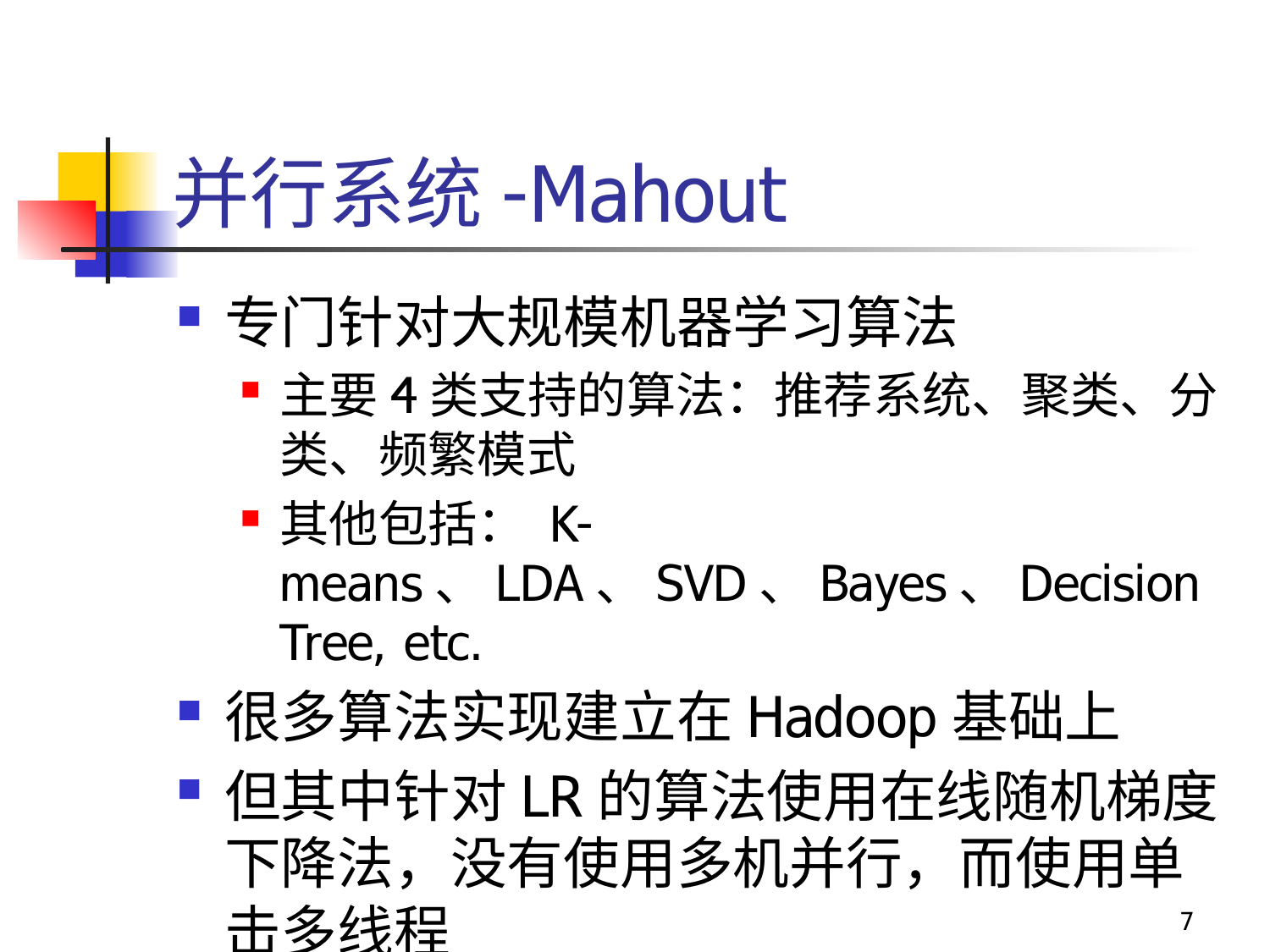

# 并行系统-Mahout
专门针对大规模机器学习算法
主要4类支持的算法：推荐系统、聚类、分类、频繁模式
其他包括： K-means、LDA、SVD、Bayes、Decision Tree, etc.
很多算法实现建立在Hadoop基础上
但其中针对LR的算法使用在线随机梯度下降法，没有使用多机并行，而使用单击多线程

7